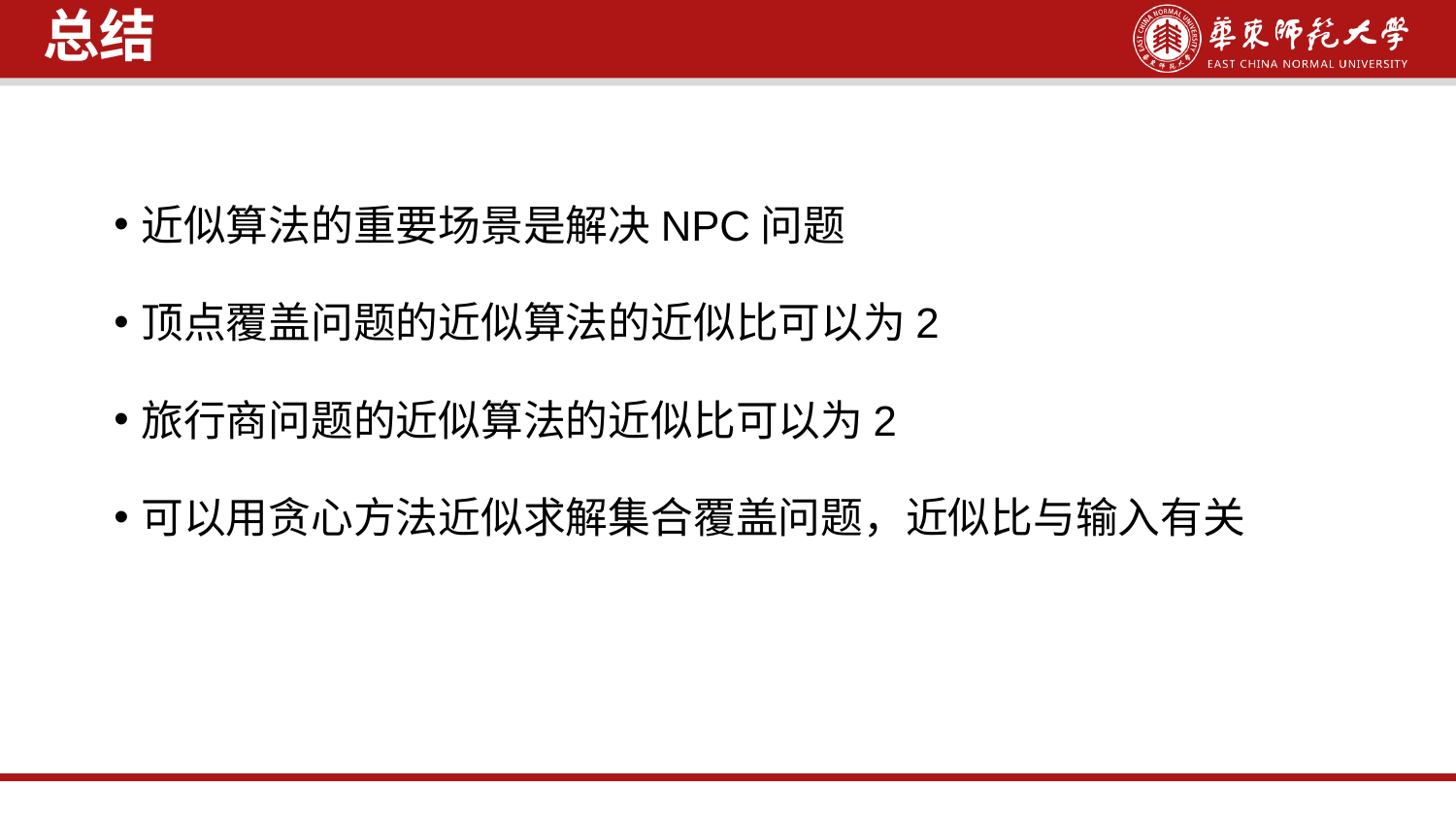

总结
近似算法的重要场景是解决NPC问题
顶点覆盖问题的近似算法的近似比可以为2
旅行商问题的近似算法的近似比可以为2
可以用贪心方法近似求解集合覆盖问题，近似比与输入有关